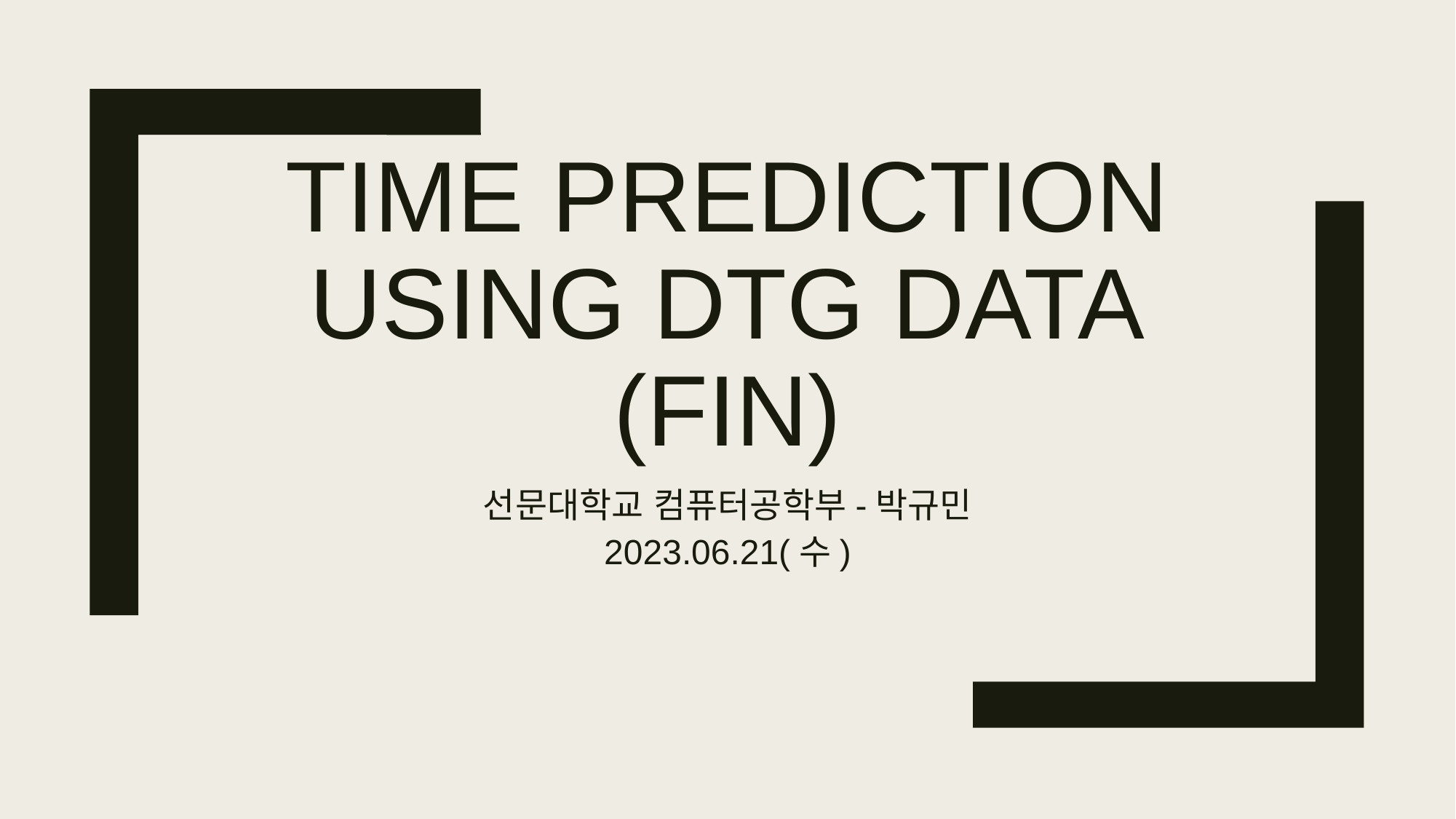

# Time Prediction using dtg data (Fin)
선문대학교 컴퓨터공학부-박규민
2023.06.21(수)